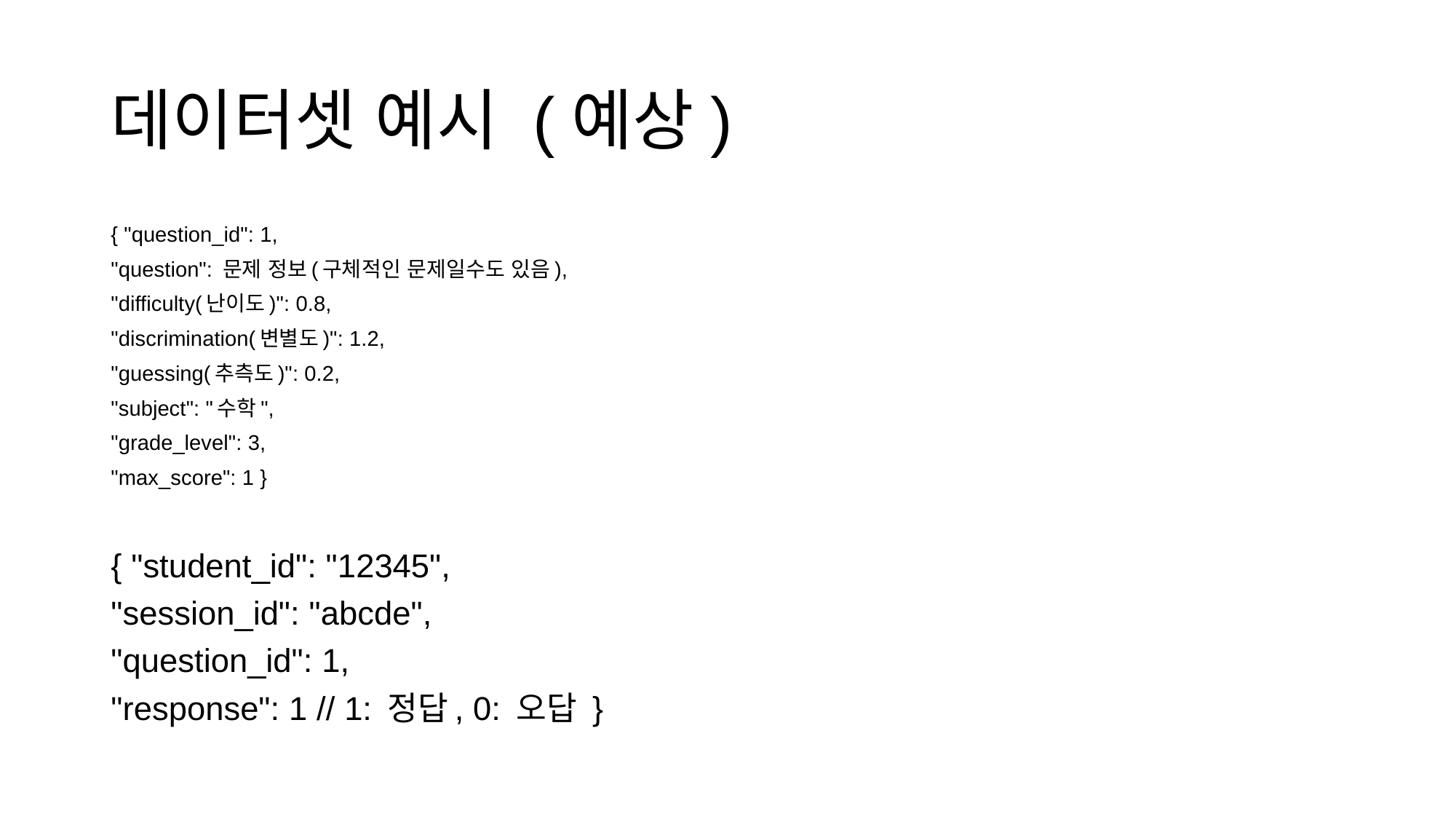

# 데이터셋 예시 (예상)
{ "question_id": 1,
"question": 문제 정보(구체적인 문제일수도 있음),
"difficulty(난이도)": 0.8,
"discrimination(변별도)": 1.2,
"guessing(추측도)": 0.2,
"subject": "수학",
"grade_level": 3,
"max_score": 1 }

{ "student_id": "12345",
"session_id": "abcde",
"question_id": 1,
"response": 1 // 1: 정답, 0: 오답 }